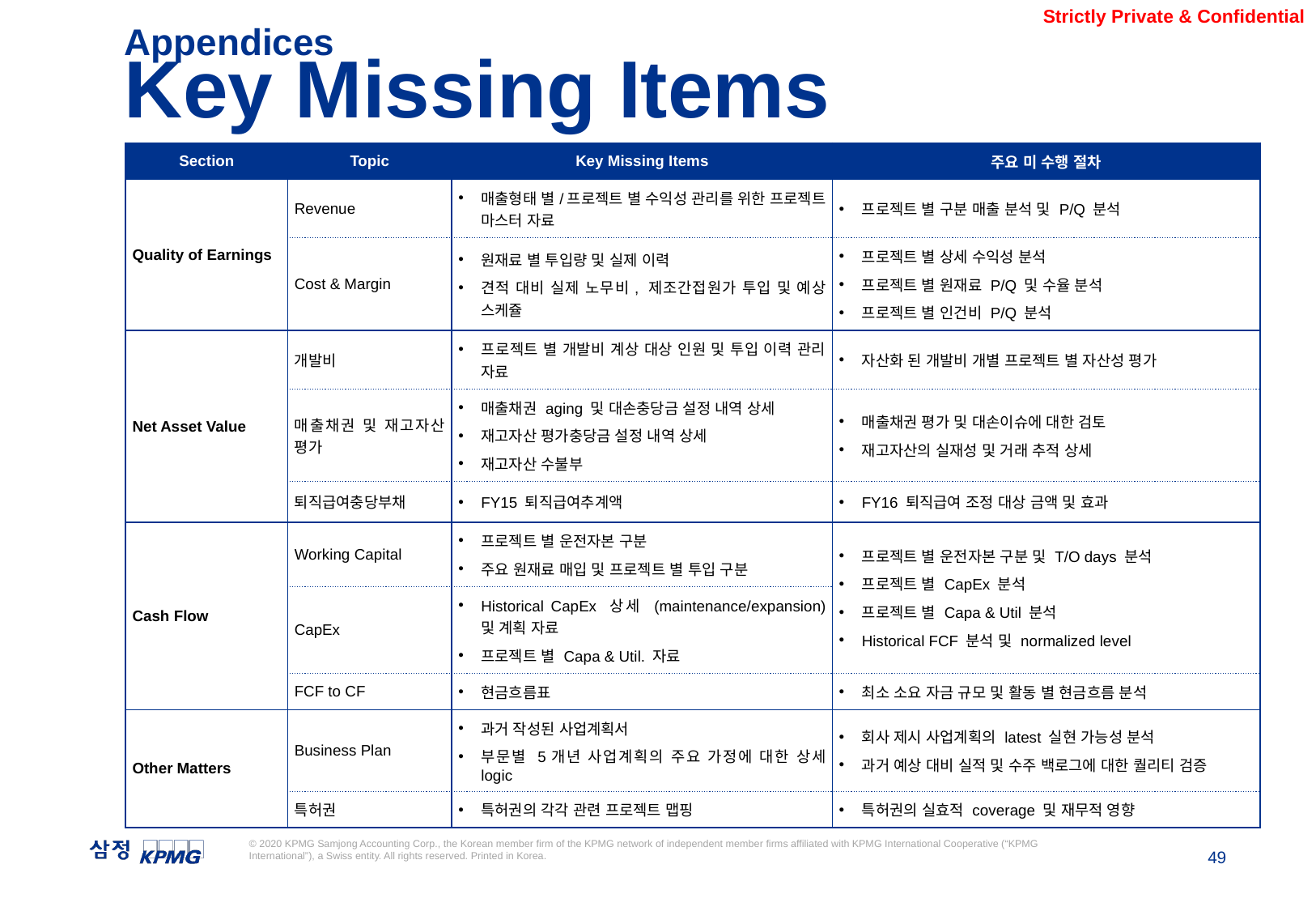

Appendices
Key Missing Items
| Section | Topic | Key Missing Items | 주요 미 수행 절차 |
| --- | --- | --- | --- |
| Quality of Earnings | Revenue | 매출형태 별/프로젝트 별 수익성 관리를 위한 프로젝트 마스터 자료 | 프로젝트 별 구분 매출 분석 및 P/Q 분석 |
|  | Cost & Margin | 원재료 별 투입량 및 실제 이력 견적 대비 실제 노무비, 제조간접원가 투입 및 예상 스케쥴 | 프로젝트 별 상세 수익성 분석 프로젝트 별 원재료 P/Q 및 수율 분석 프로젝트 별 인건비 P/Q 분석 |
| Net Asset Value | 개발비 | 프로젝트 별 개발비 계상 대상 인원 및 투입 이력 관리 자료 | 자산화 된 개발비 개별 프로젝트 별 자산성 평가 |
|  | 매출채권 및 재고자산 평가 | 매출채권 aging 및 대손충당금 설정 내역 상세 재고자산 평가충당금 설정 내역 상세 재고자산 수불부 | 매출채권 평가 및 대손이슈에 대한 검토 재고자산의 실재성 및 거래 추적 상세 |
|  | 퇴직급여충당부채 | FY15 퇴직급여추계액 | FY16 퇴직급여 조정 대상 금액 및 효과 |
| Cash Flow | Working Capital | 프로젝트 별 운전자본 구분 주요 원재료 매입 및 프로젝트 별 투입 구분 | 프로젝트 별 운전자본 구분 및 T/O days 분석 프로젝트 별 CapEx 분석 프로젝트 별 Capa & Util 분석 Historical FCF 분석 및 normalized level |
|  | CapEx | Historical CapEx 상세 (maintenance/expansion) 및 계획 자료 프로젝트 별 Capa & Util. 자료 |  |
|  | FCF to CF | 현금흐름표 | 최소 소요 자금 규모 및 활동 별 현금흐름 분석 |
| Other Matters | Business Plan | 과거 작성된 사업계획서 부문별 5개년 사업계획의 주요 가정에 대한 상세 logic | 회사 제시 사업계획의 latest 실현 가능성 분석 과거 예상 대비 실적 및 수주 백로그에 대한 퀄리티 검증 |
|  | 특허권 | 특허권의 각각 관련 프로젝트 맵핑 | 특허권의 실효적 coverage 및 재무적 영향 |